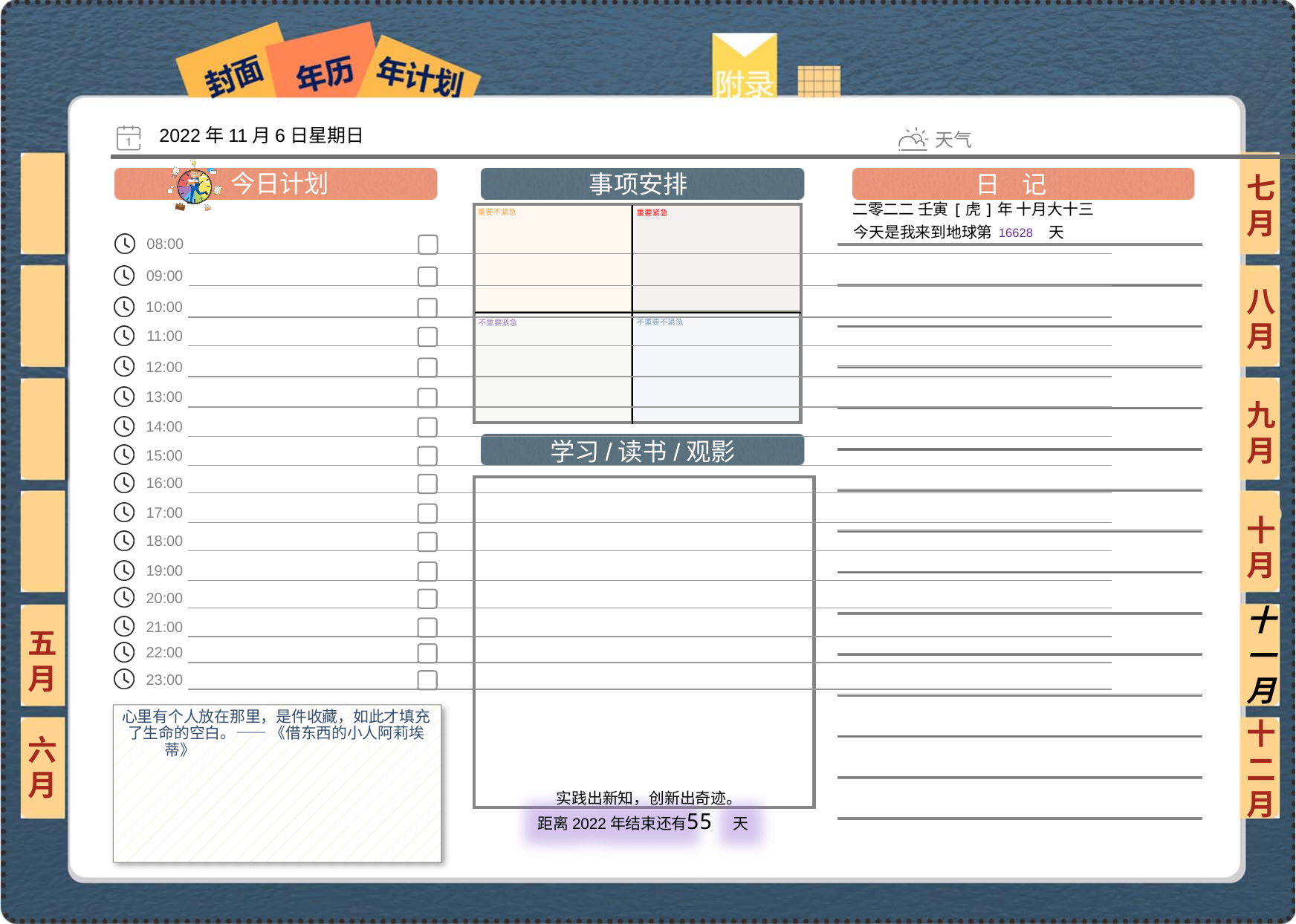

2022年11月6日星期日
七月
二零二二 壬寅[虎]年 十月大十三
16628
八月
九月
十月
十一月
五月
心里有个人放在那里，是件收藏，如此才填充了生命的空白。—— 《借东西的小人阿莉埃蒂》

六月
十二月
55
 实践出新知，创新出奇迹。